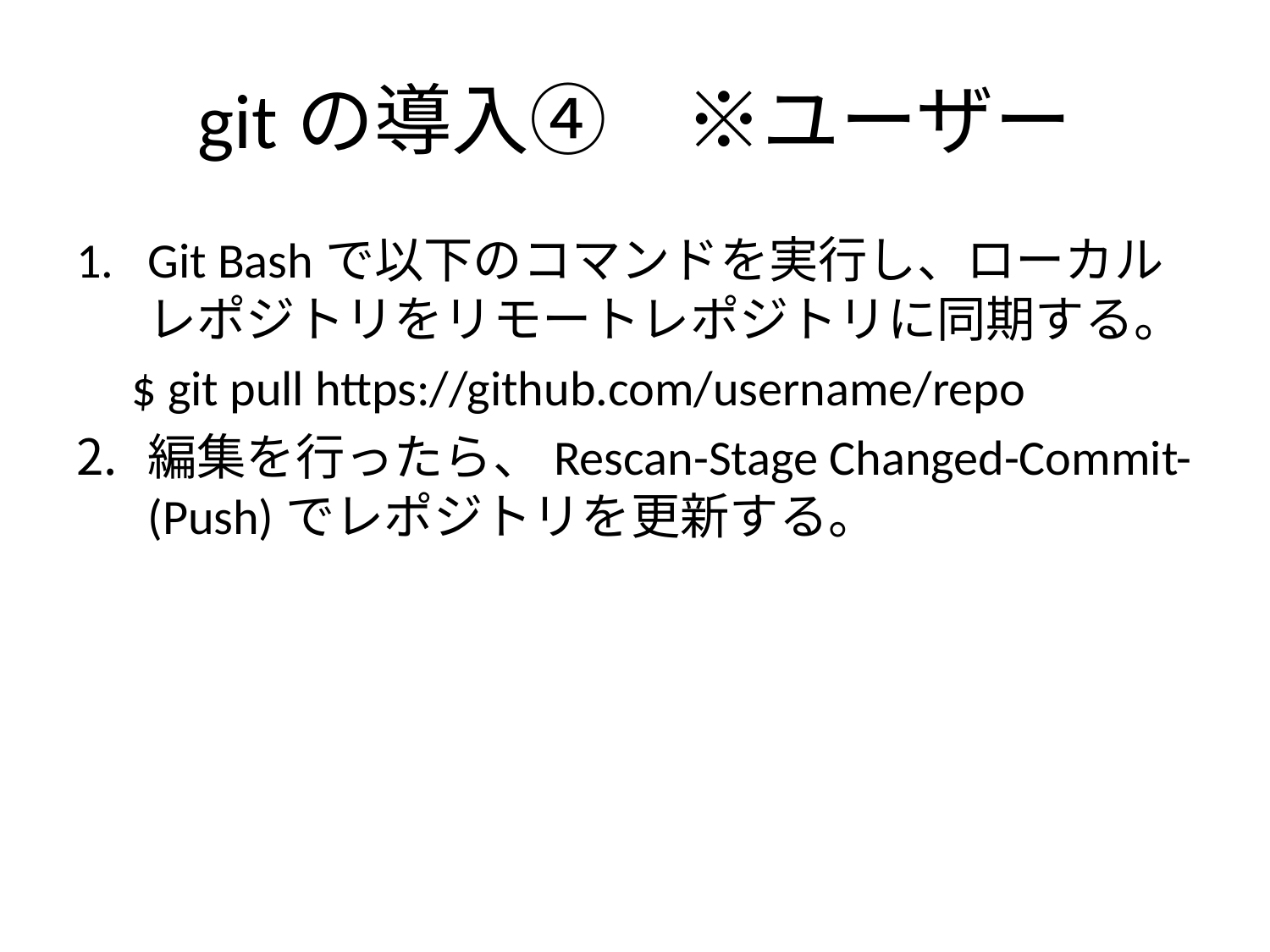

# gitの導入④　※ユーザー
Git Bashで以下のコマンドを実行し、ローカルレポジトリをリモートレポジトリに同期する。
$ git pull https://github.com/username/repo
編集を行ったら、Rescan-Stage Changed-Commit-(Push)でレポジトリを更新する。